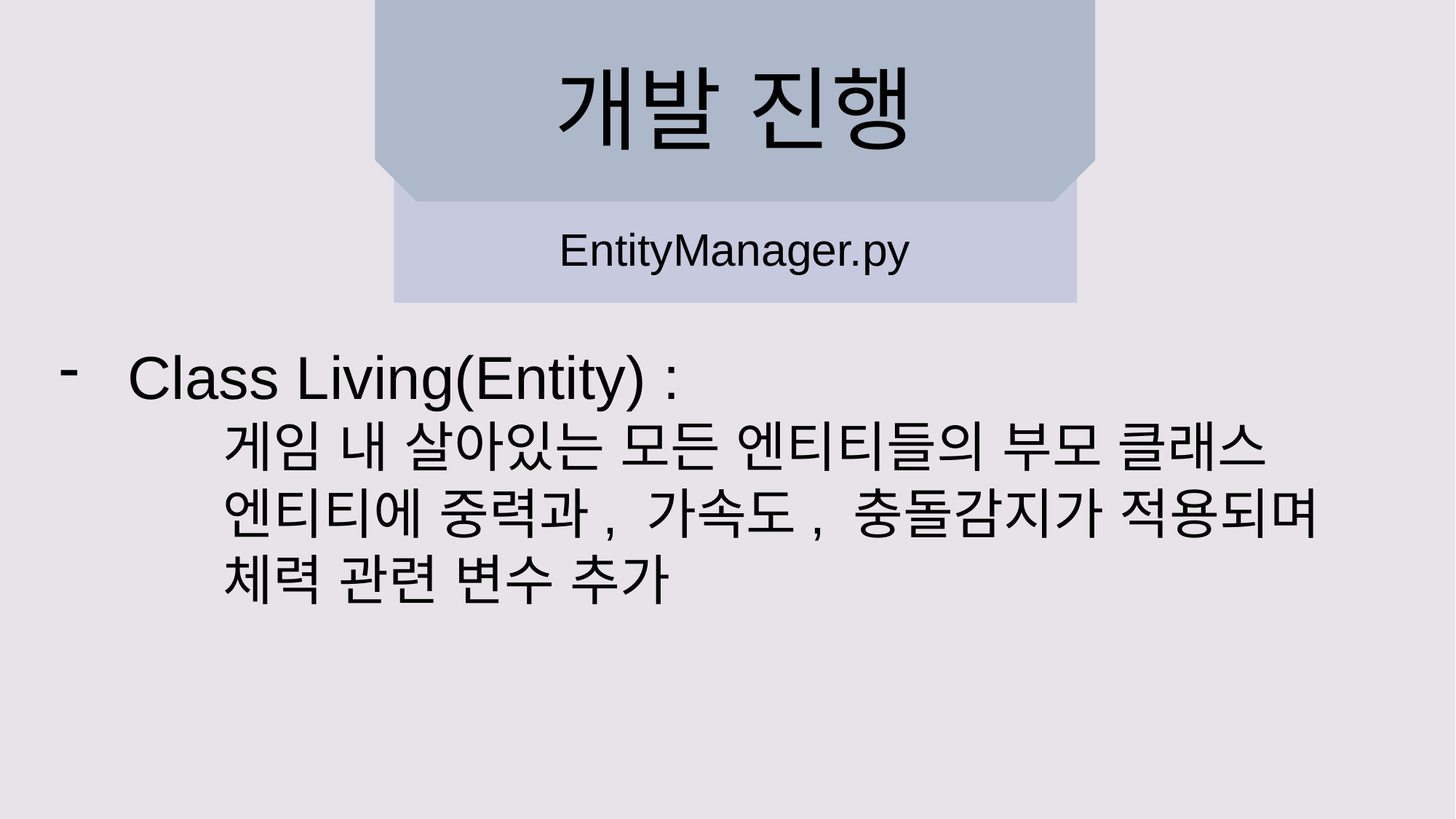

# 개발 진행

EntityManager.py
Class Living(Entity) :
	게임 내 살아있는 모든 엔티티들의 부모 클래스
	엔티티에 중력과, 가속도, 충돌감지가 적용되며
	체력 관련 변수 추가